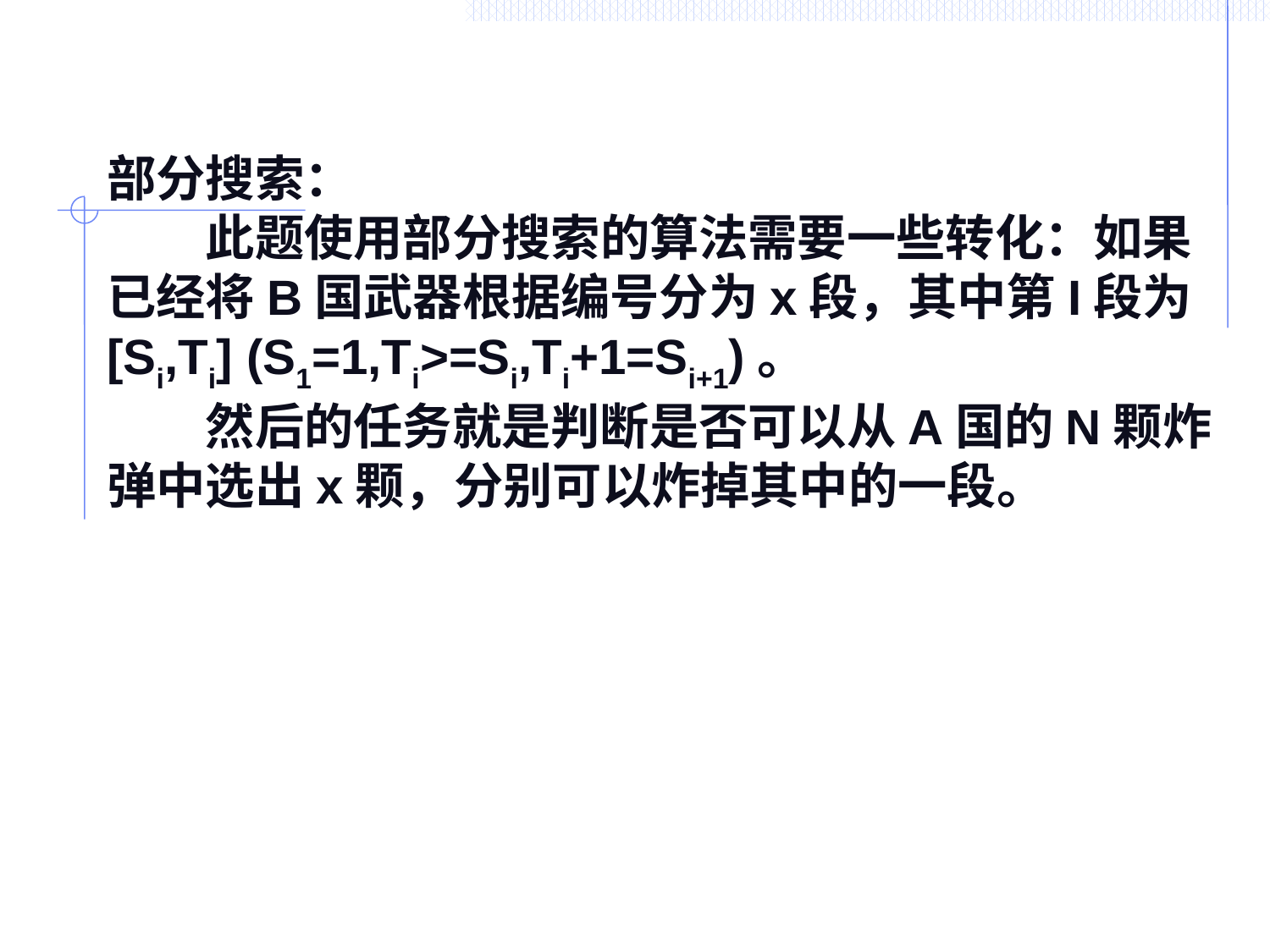

部分搜索：
　　此题使用部分搜索的算法需要一些转化：如果已经将B国武器根据编号分为x段，其中第I段为[Si,Ti] (S1=1,Ti>=Si,Ti+1=Si+1)。
　　然后的任务就是判断是否可以从A国的N颗炸弹中选出x颗，分别可以炸掉其中的一段。